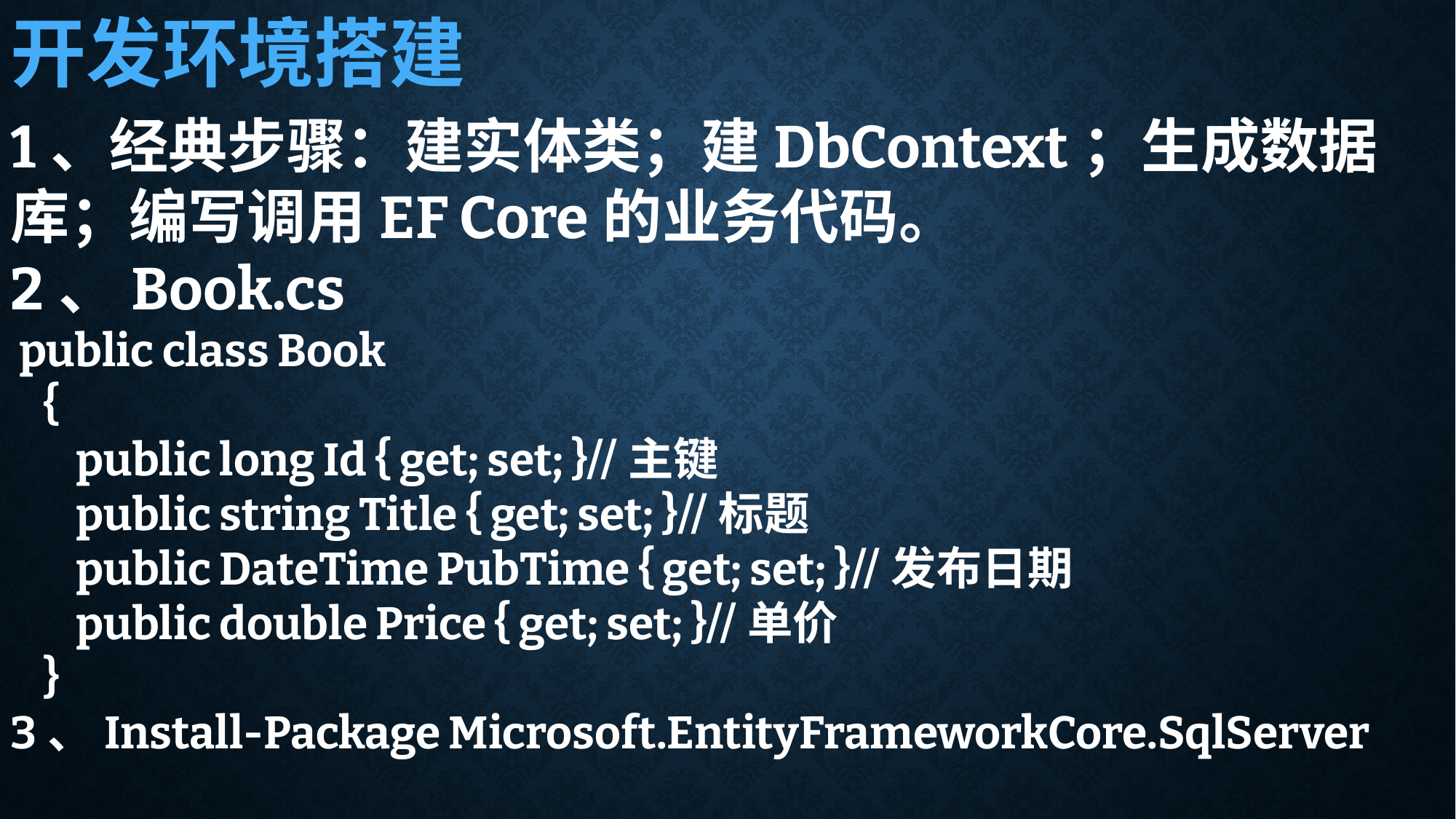

开发环境搭建
1、经典步骤：建实体类；建DbContext；生成数据库；编写调用EF Core的业务代码。
2、Book.cs
 public class Book
    {
        public long Id { get; set; }//主键
        public string Title { get; set; }//标题
        public DateTime PubTime { get; set; }//发布日期
        public double Price { get; set; }//单价
    }
3、Install-Package Microsoft.EntityFrameworkCore.SqlServer